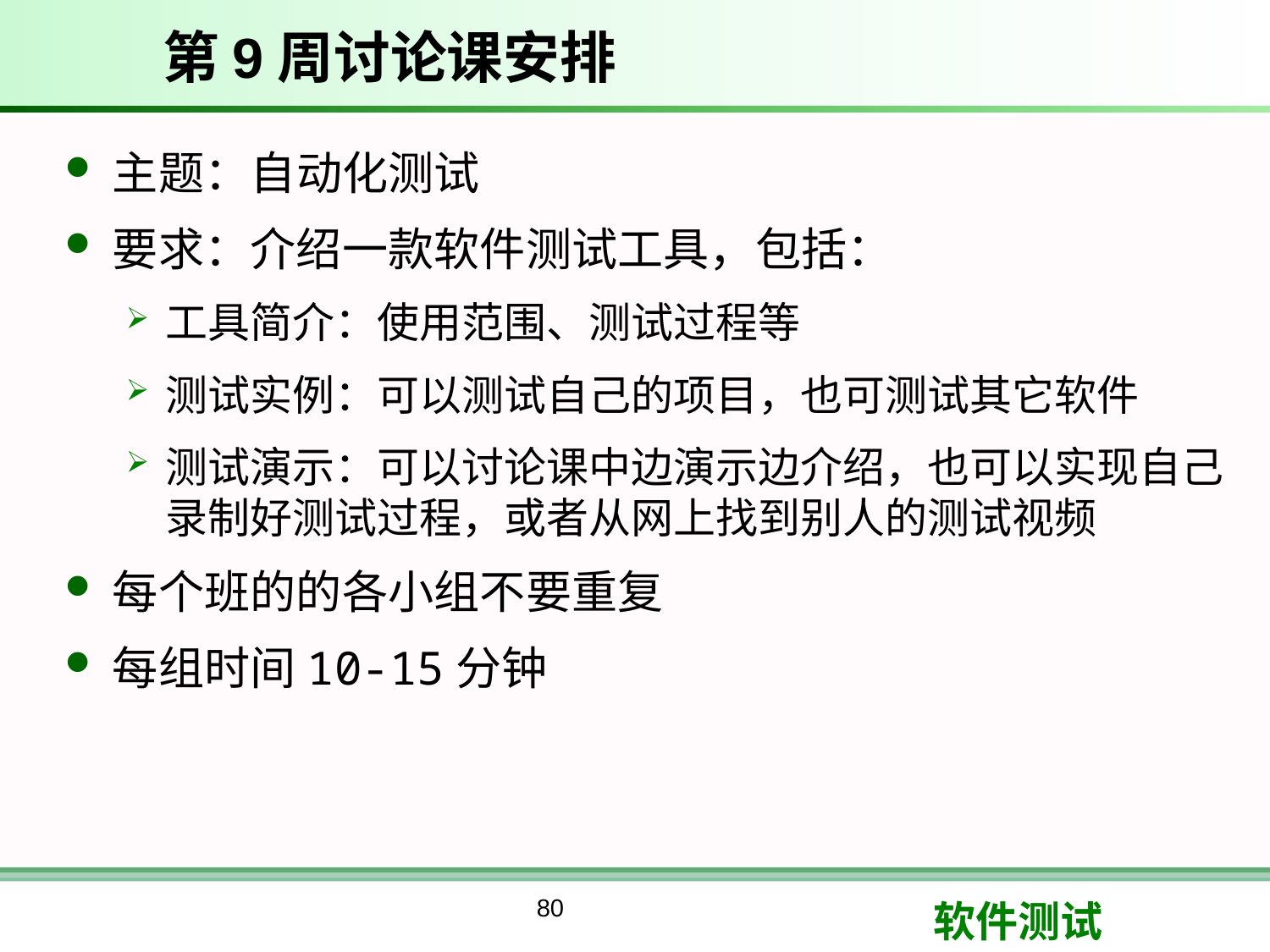

# 第9周讨论课安排
主题：自动化测试
要求：介绍一款软件测试工具，包括：
工具简介：使用范围、测试过程等
测试实例：可以测试自己的项目，也可测试其它软件
测试演示：可以讨论课中边演示边介绍，也可以实现自己录制好测试过程，或者从网上找到别人的测试视频
每个班的的各小组不要重复
每组时间10-15分钟
80